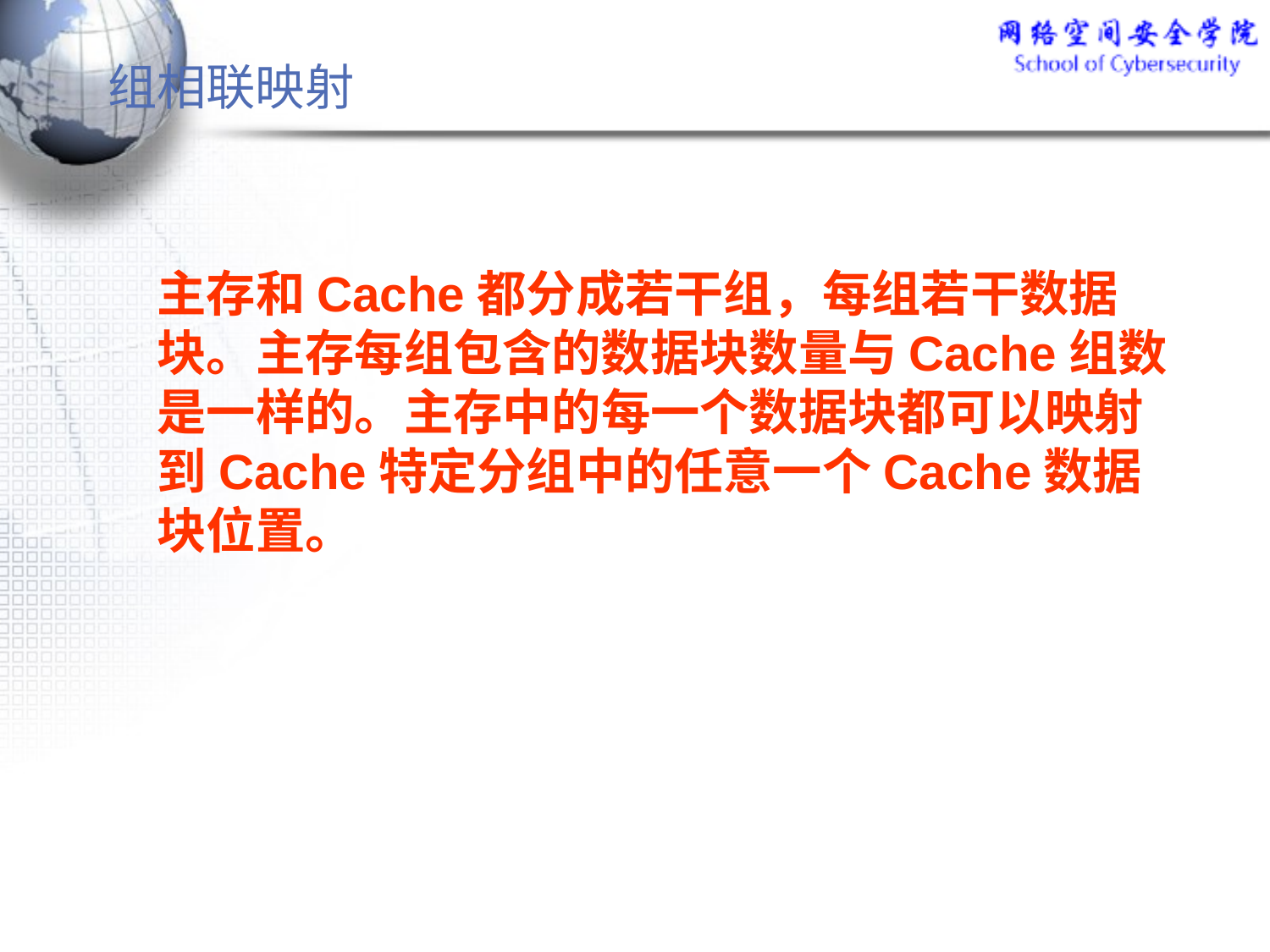

# 组相联映射
主存和Cache都分成若干组，每组若干数据块。主存每组包含的数据块数量与Cache组数是一样的。主存中的每一个数据块都可以映射到Cache特定分组中的任意一个Cache数据块位置。